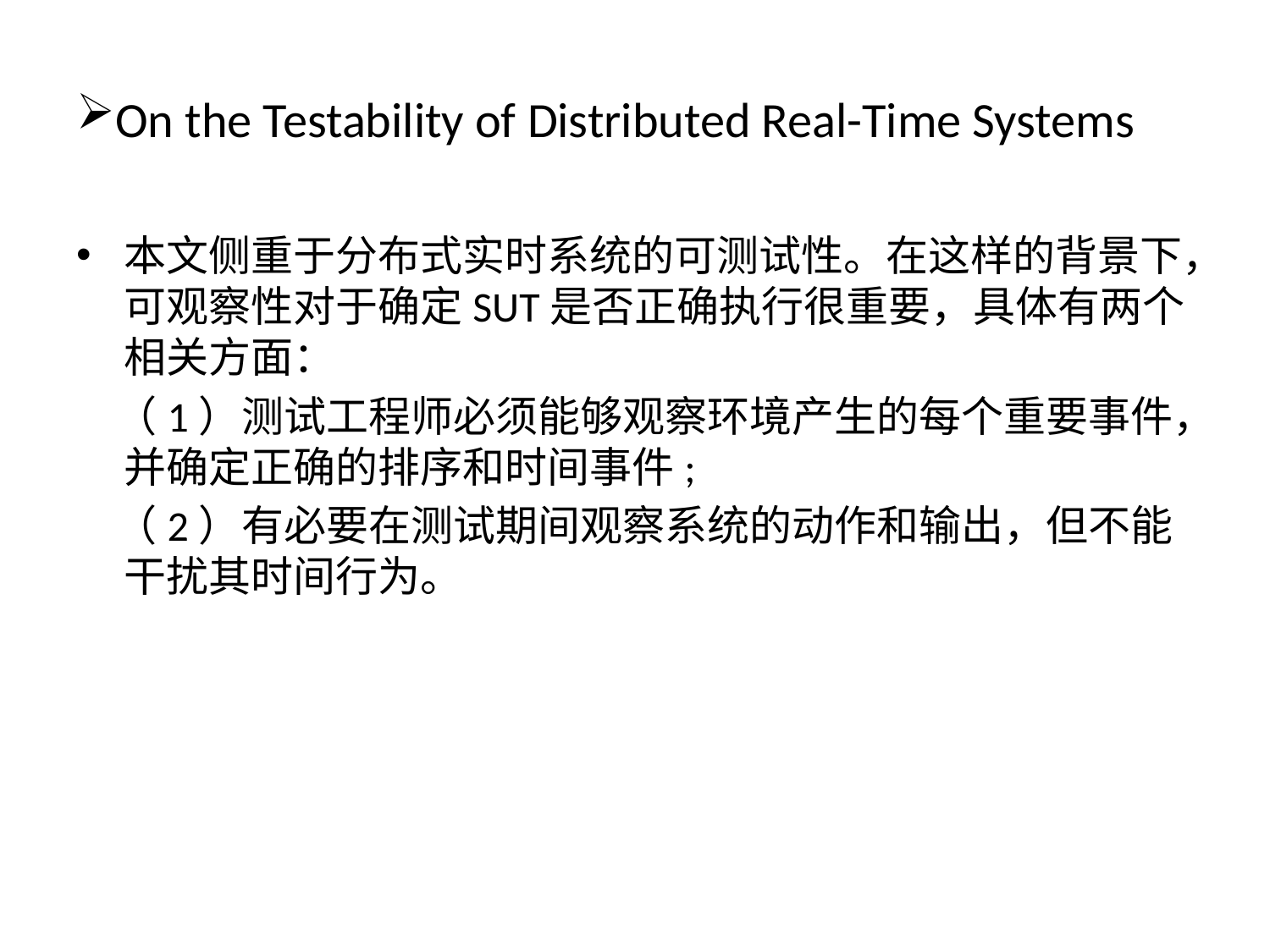

# On the Testability of Distributed Real-Time Systems
本文侧重于分布式实时系统的可测试性。在这样的背景下，可观察性对于确定SUT是否正确执行很重要，具体有两个相关方面：
   （1）测试工程师必须能够观察环境产生的每个重要事件，并确定正确的排序和时间事件;
   （2）有必要在测试期间观察系统的动作和输出，但不能干扰其时间行为。